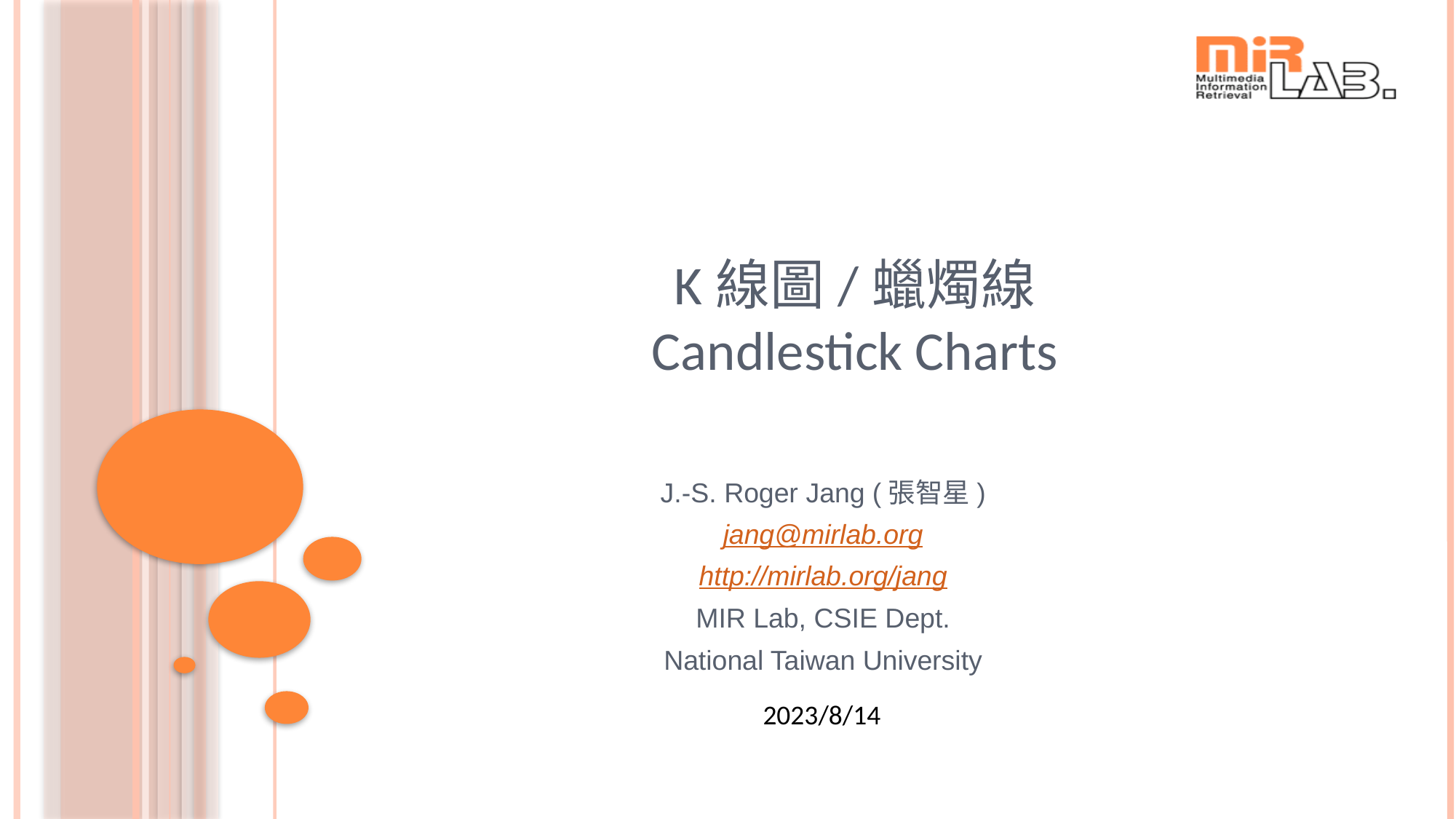

# K線圖/蠟燭線 Candlestick Charts
J.-S. Roger Jang (張智星)
jang@mirlab.org
http://mirlab.org/jang
MIR Lab, CSIE Dept.
National Taiwan University

2023/8/14